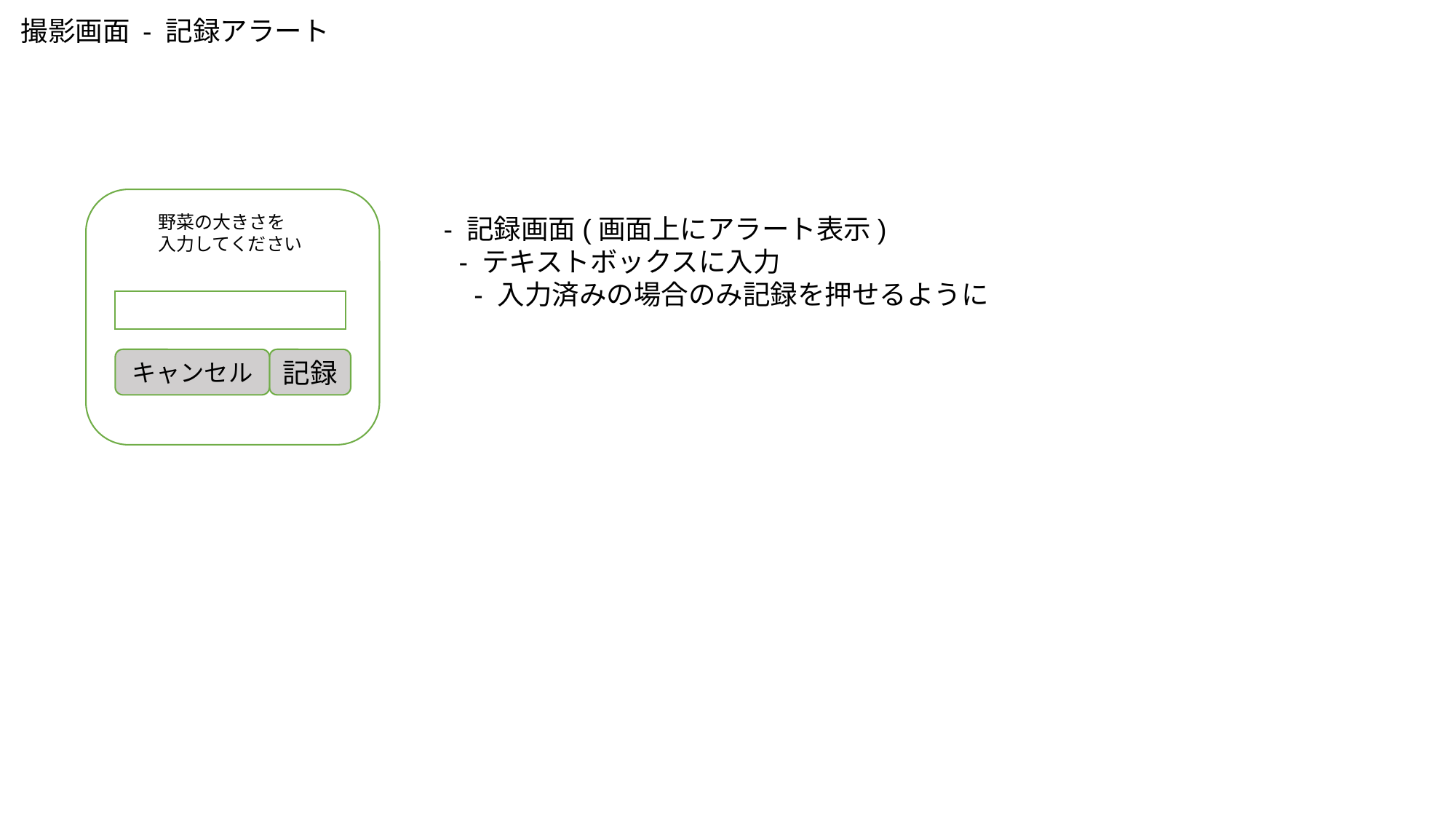

撮影画面 - 記録アラート

野菜の大きさを
入力してください

キャンセル
記録
- 記録画面(画面上にアラート表示)
  - テキストボックスに入力
    - 入力済みの場合のみ記録を押せるように